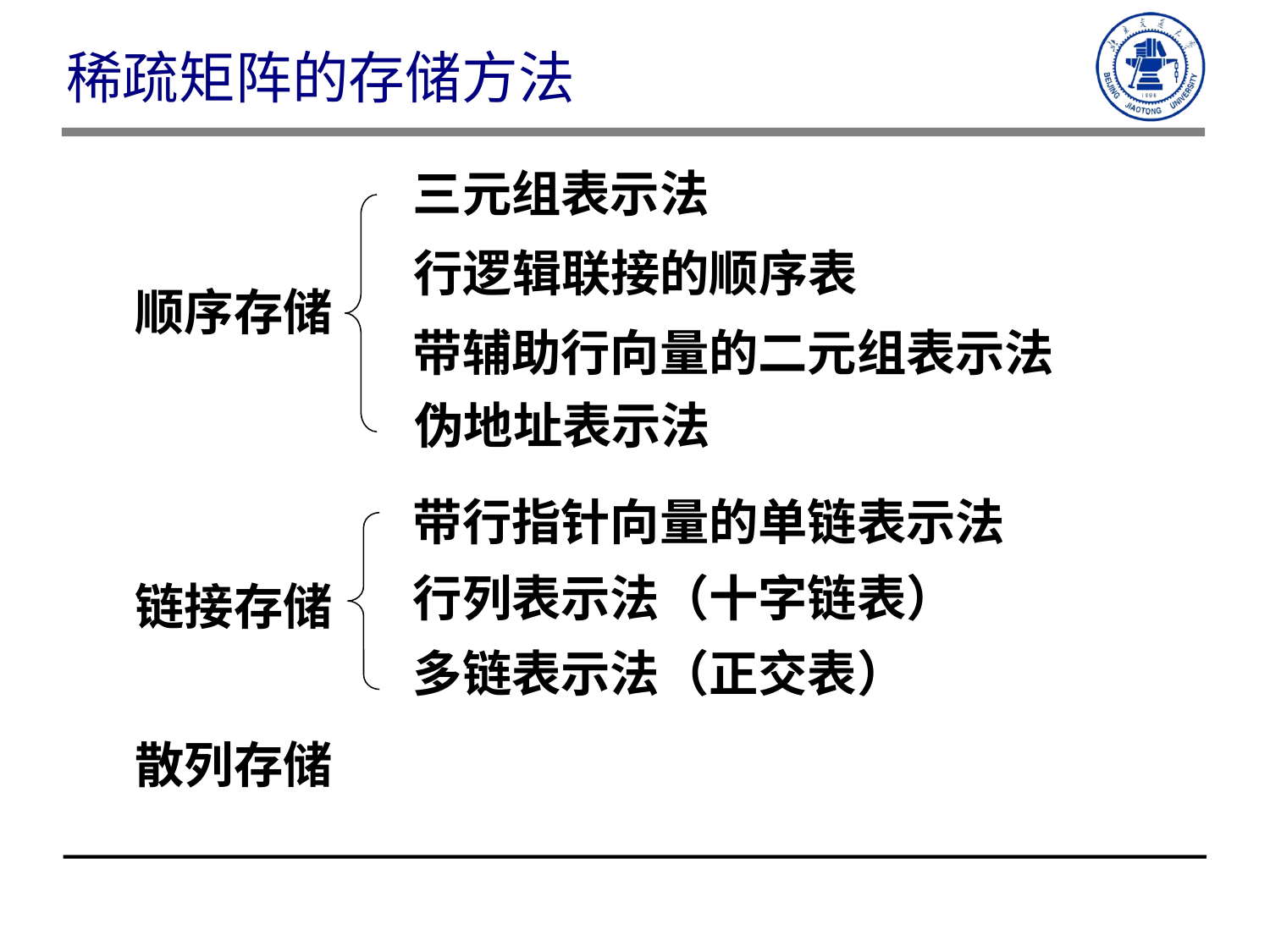

稀疏矩阵的存储方法
三元组表示法

行逻辑联接的顺序表
顺序存储
带辅助行向量的二元组表示法
伪地址表示法
带行指针向量的单链表示法

行列表示法（十字链表）
链接存储
多链表示法（正交表）
散列存储